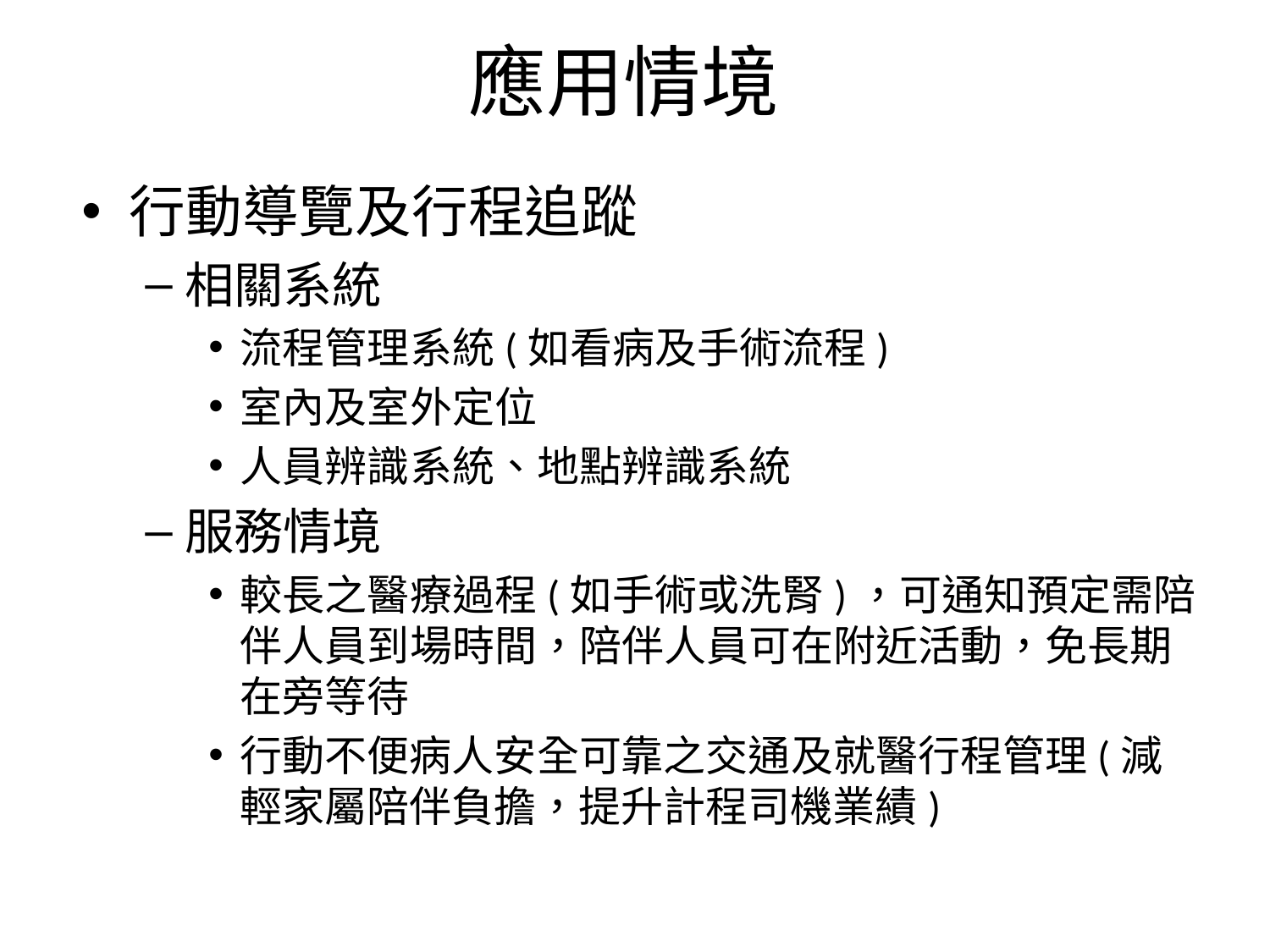

# 應用情境
行動導覽及行程追蹤
相關系統
流程管理系統(如看病及手術流程)
室內及室外定位
人員辨識系統、地點辨識系統
服務情境
較長之醫療過程(如手術或洗腎)，可通知預定需陪伴人員到場時間，陪伴人員可在附近活動，免長期在旁等待
行動不便病人安全可靠之交通及就醫行程管理(減輕家屬陪伴負擔，提升計程司機業績)